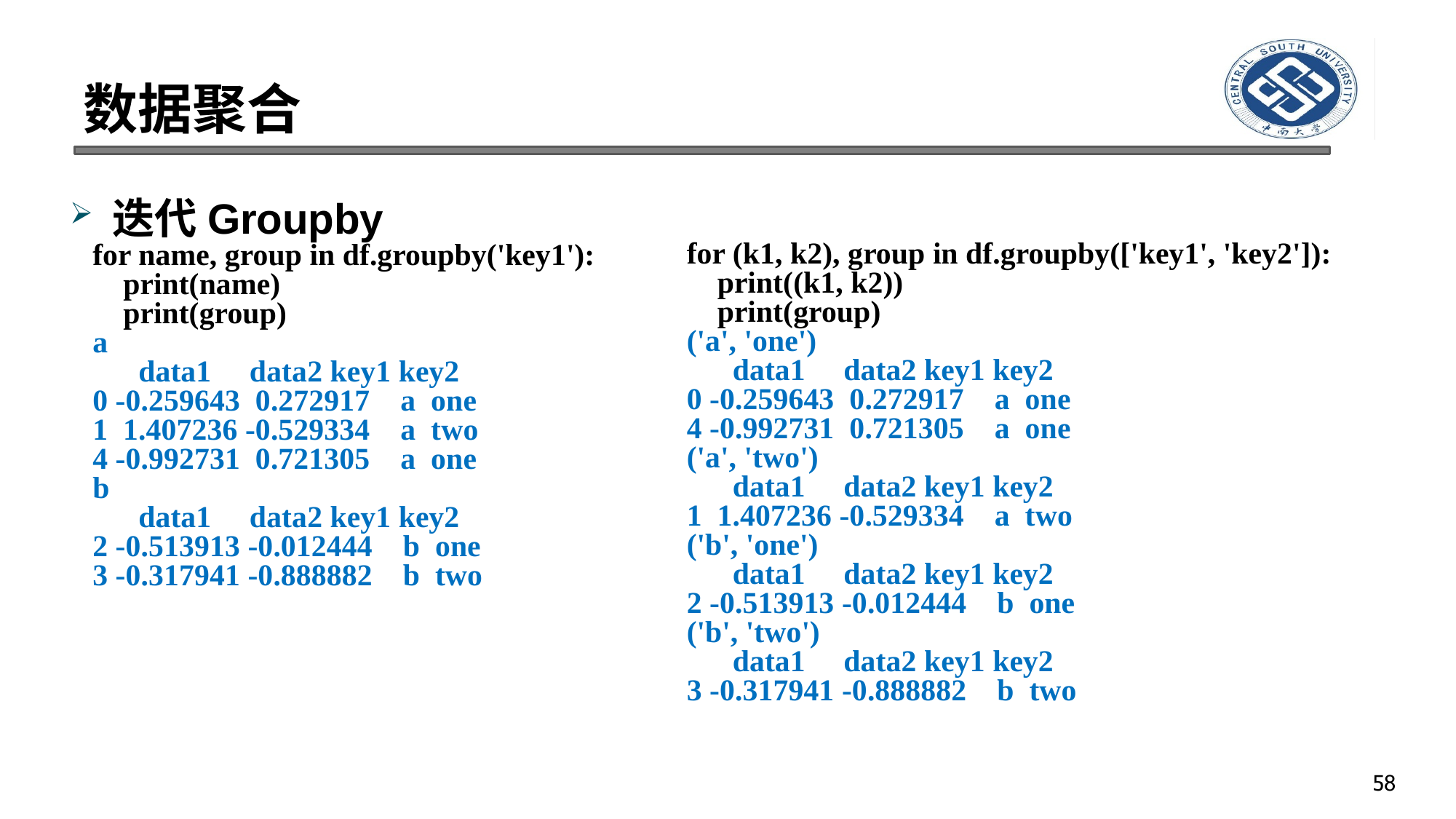

# 数据聚合
迭代Groupby
for name, group in df.groupby('key1'):
    print(name)
    print(group)
a
      data1     data2 key1 key2
0 -0.259643  0.272917    a  one
1  1.407236 -0.529334    a  two
4 -0.992731  0.721305    a  one
b
      data1     data2 key1 key2
2 -0.513913 -0.012444    b  one
3 -0.317941 -0.888882    b  two
for (k1, k2), group in df.groupby(['key1', 'key2']):
    print((k1, k2))
    print(group)
('a', 'one')
      data1     data2 key1 key2
0 -0.259643  0.272917    a  one
4 -0.992731  0.721305    a  one
('a', 'two')
      data1     data2 key1 key2
1  1.407236 -0.529334    a  two
('b', 'one')
      data1     data2 key1 key2
2 -0.513913 -0.012444    b  one
('b', 'two')
      data1     data2 key1 key2
3 -0.317941 -0.888882    b  two
58